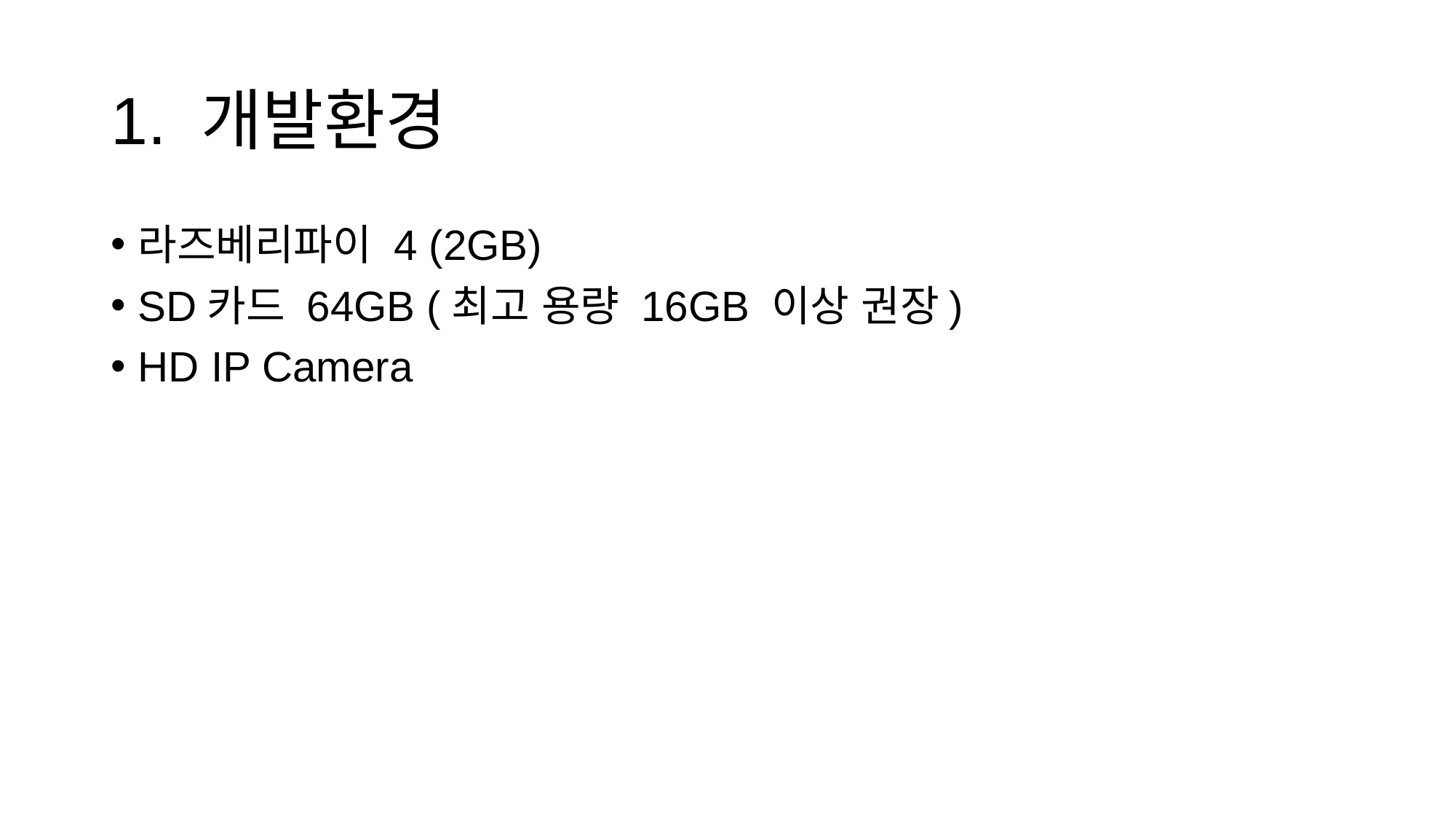

# 1. 개발환경
라즈베리파이 4 (2GB)
SD카드 64GB (최고 용량 16GB 이상 권장)
HD IP Camera